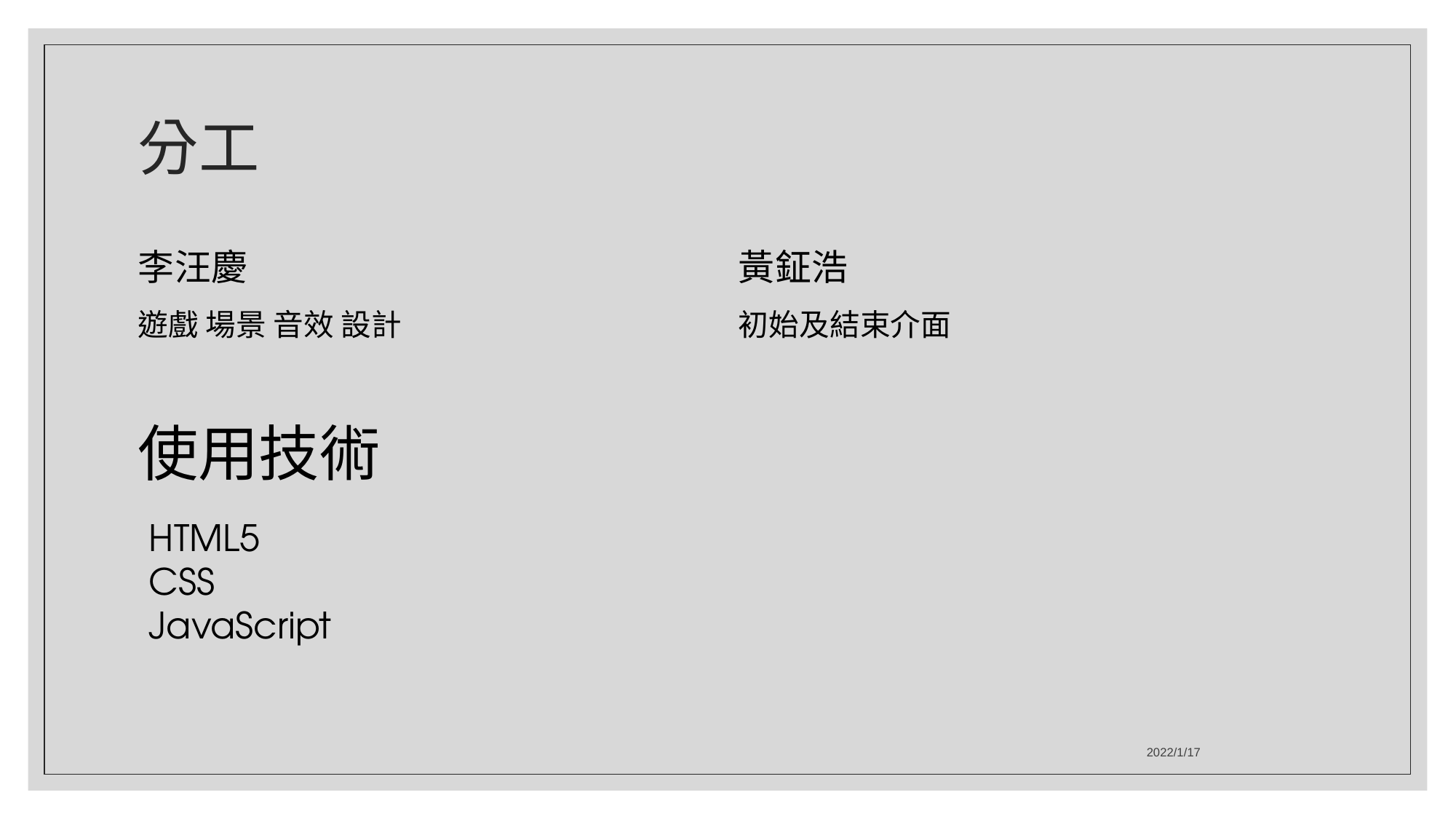

# 分工
李汪慶
遊戲 場景 音效 設計

黃鉦浩
初始及結束介面
使用技術
HTML5
CSS
JavaScript
2022/1/17